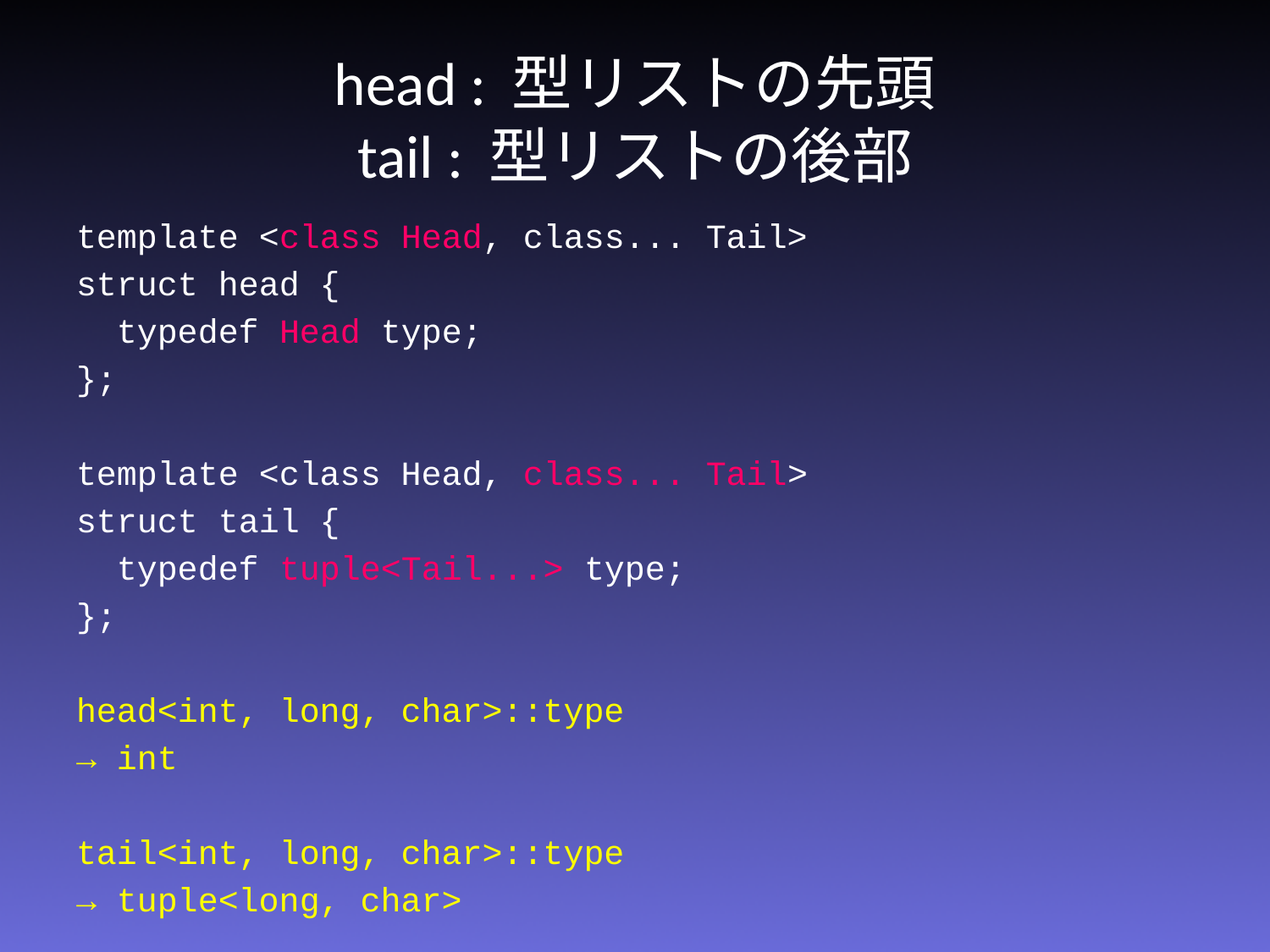

# head : 型リストの先頭 tail : 型リストの後部
template <class Head, class... Tail>
struct head {
  typedef Head type;
};

template <class Head, class... Tail>
struct tail {
  typedef tuple<Tail...> type;
};

head<int, long, char>::type
→ int

tail<int, long, char>::type
→ tuple<long, char>